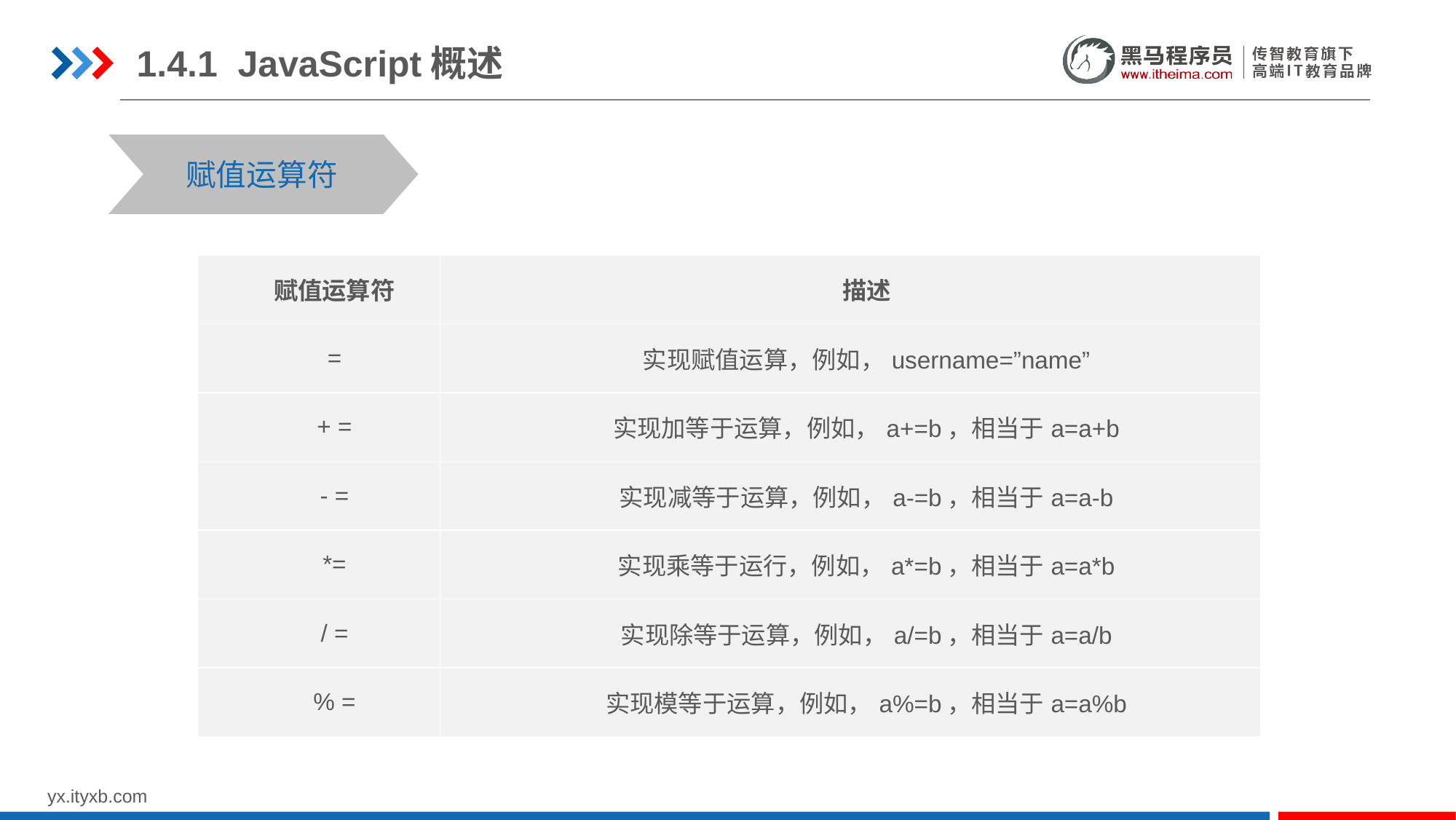

1.4.1  JavaScript概述

赋值运算符
| 赋值运算符 | 描述 |
| --- | --- |
| = | 实现赋值运算，例如，username=”name” |
| + = | 实现加等于运算，例如，a+=b，相当于a=a+b |
| - = | 实现减等于运算，例如，a-=b，相当于a=a-b |
| \*= | 实现乘等于运行，例如，a\*=b，相当于a=a\*b |
| / = | 实现除等于运算，例如，a/=b，相当于a=a/b |
| % = | 实现模等于运算，例如，a%=b，相当于a=a%b |